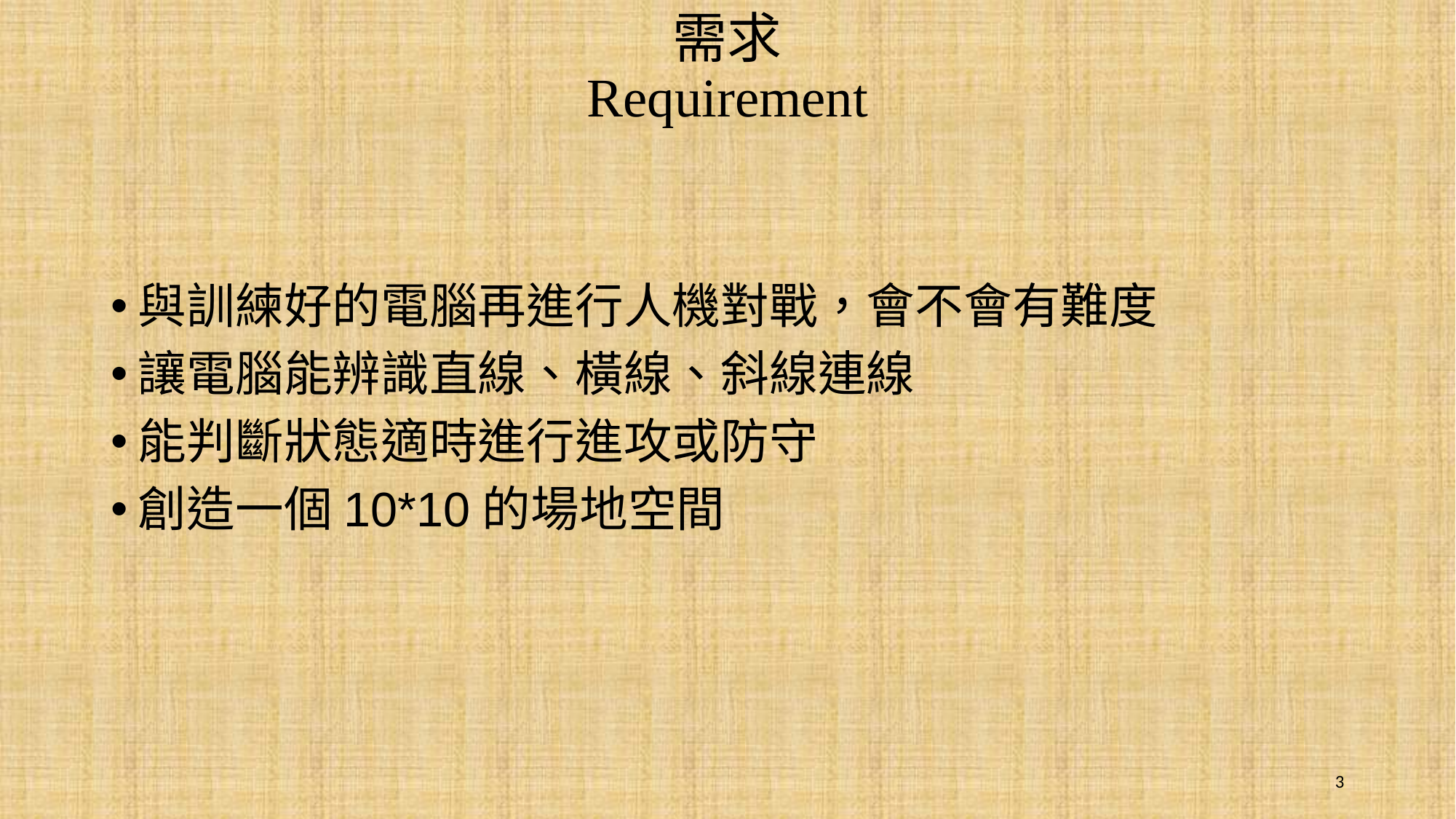

# 需求 Requirement
與訓練好的電腦再進行人機對戰，會不會有難度
讓電腦能辨識直線、橫線、斜線連線
能判斷狀態適時進行進攻或防守
創造一個10*10的場地空間
3